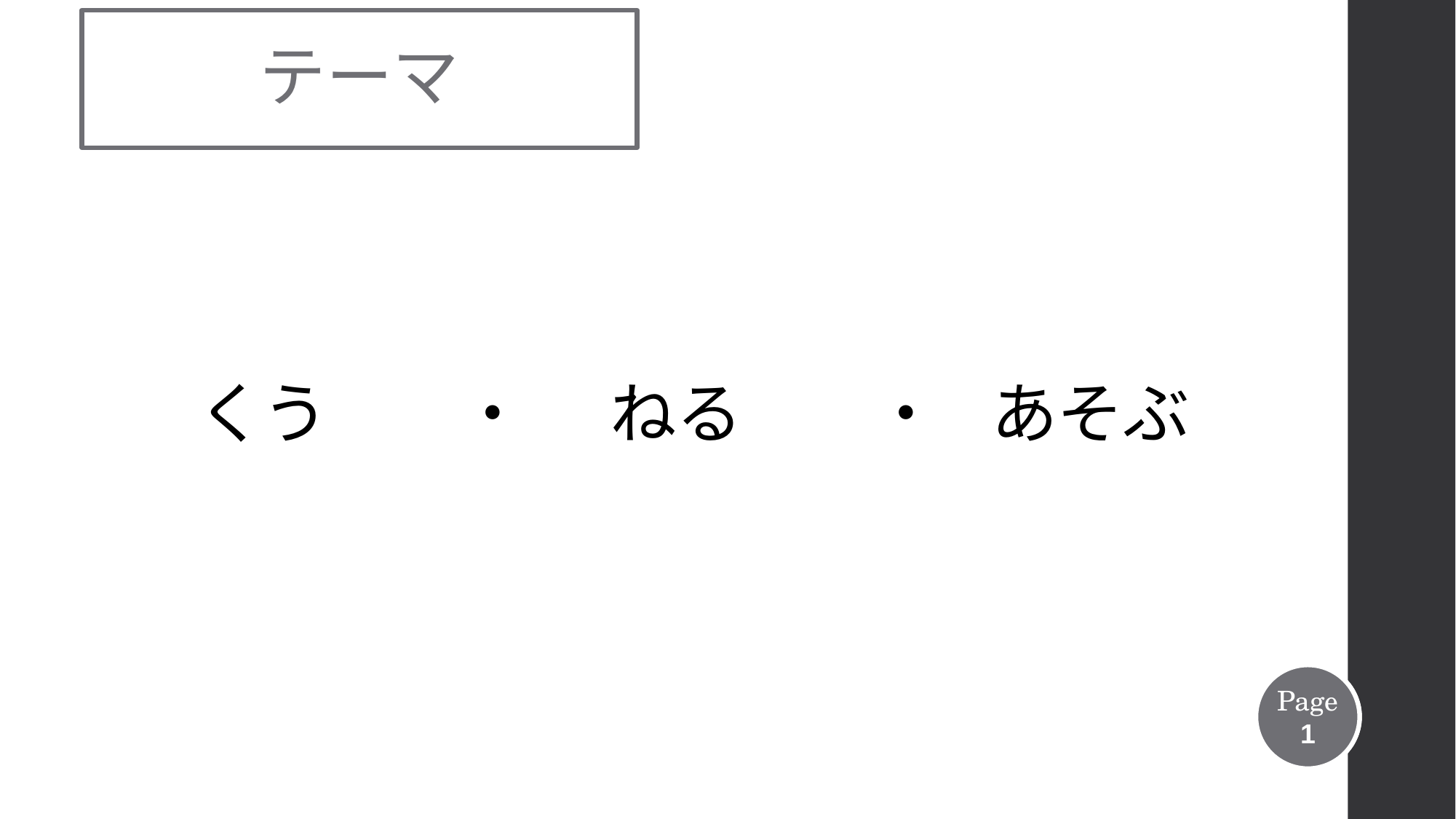

テーマ
# くう
・
ねる
・
あそぶ

Page
1